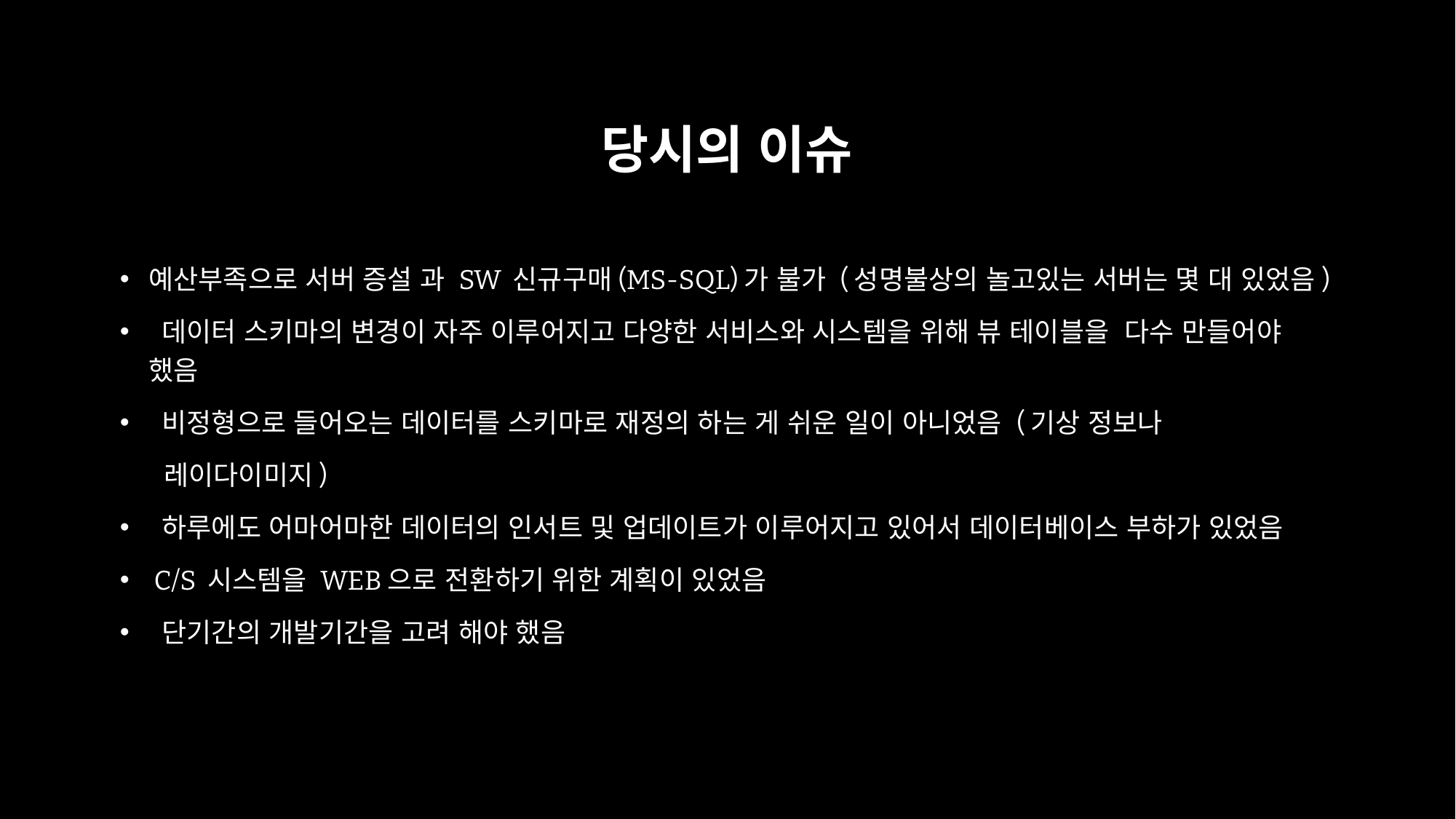

# 당시의 이슈
예산부족으로 서버 증설 과 SW 신규구매(MS-SQL)가 불가 (성명불상의 놀고있는 서버는 몇 대 있었음)
 데이터 스키마의 변경이 자주 이루어지고 다양한 서비스와 시스템을 위해 뷰 테이블을  다수 만들어야 했음
 비정형으로 들어오는 데이터를 스키마로 재정의 하는 게 쉬운 일이 아니었음 (기상 정보나
     레이다이미지)
 하루에도 어마어마한 데이터의 인서트 및 업데이트가 이루어지고 있어서 데이터베이스 부하가 있었음
 C/S 시스템을 WEB으로 전환하기 위한 계획이 있었음
 단기간의 개발기간을 고려 해야 했음